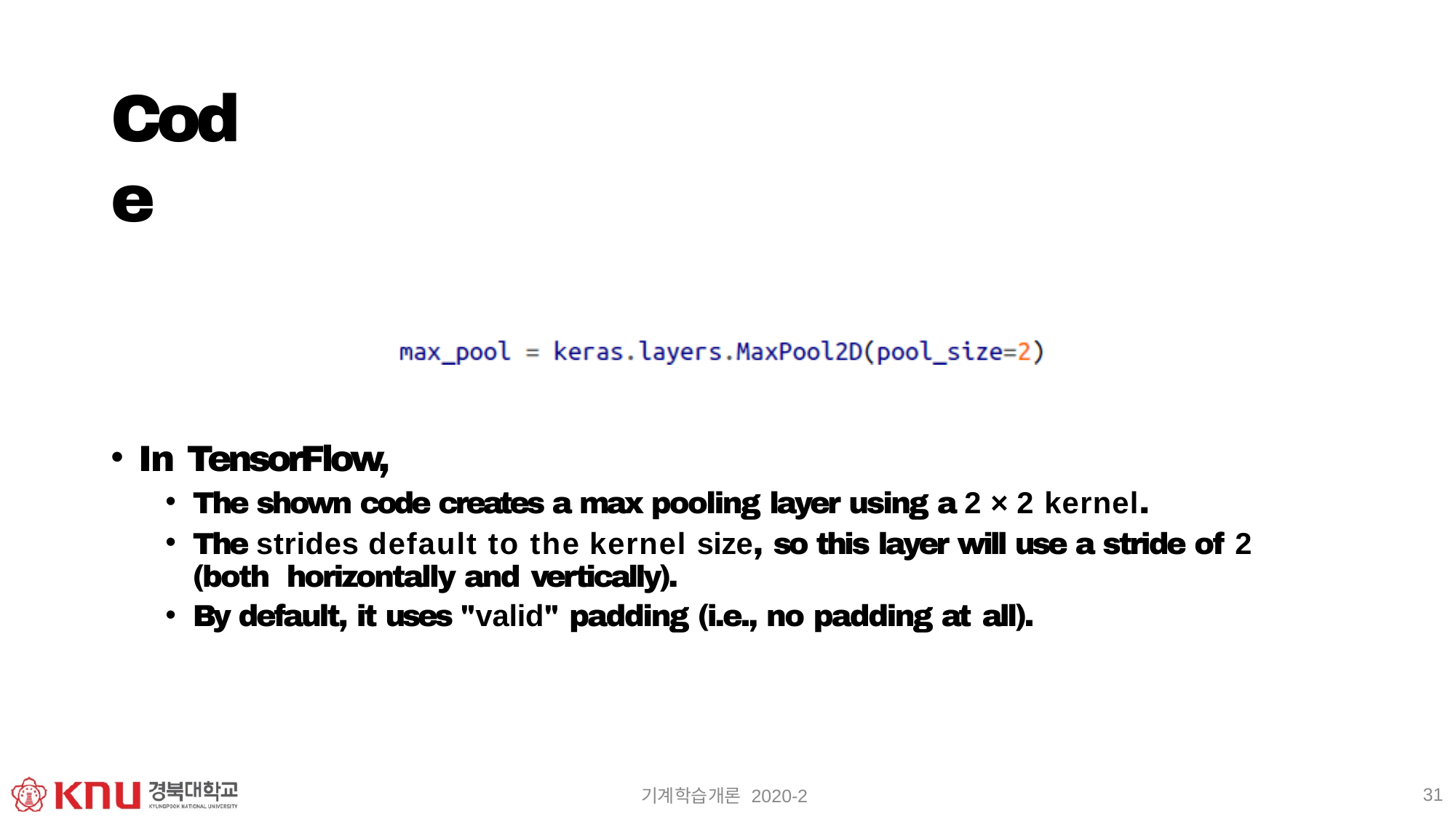

# Code

In TensorFlow,
The shown code creates a max pooling layer using a 2 × 2 kernel.
The strides default to the kernel size, so this layer will use a stride of 2 (both  horizontally and vertically).
By default, it uses "valid" padding (i.e., no padding at all).
31
기계학습개론 2020-2